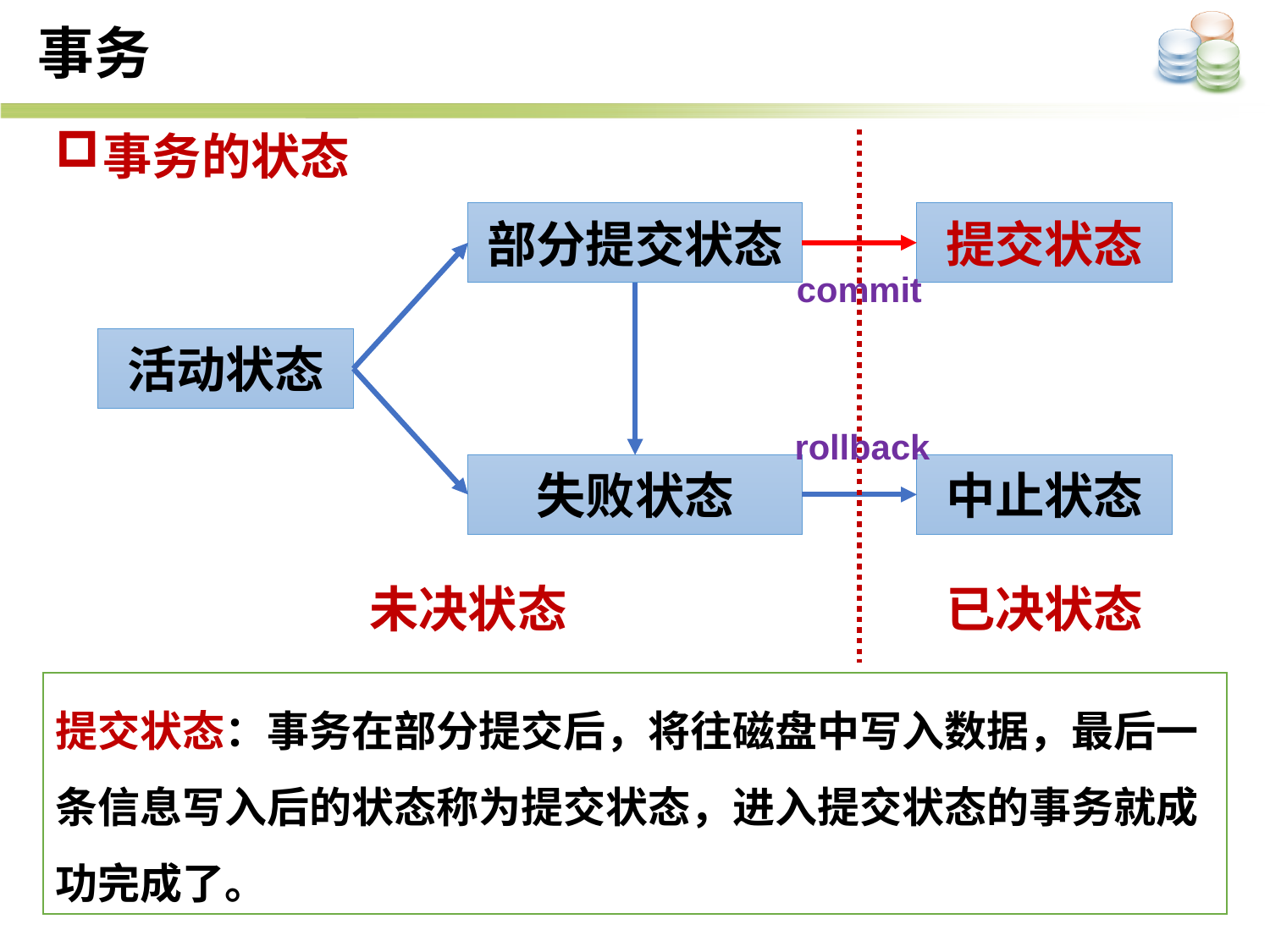

事务
事务的状态
部分提交状态
提交状态
活动状态
失败状态
中止状态
commit
rollback
未决状态
已决状态
提交状态：事务在部分提交后，将往磁盘中写入数据，最后一条信息写入后的状态称为提交状态，进入提交状态的事务就成功完成了。
7